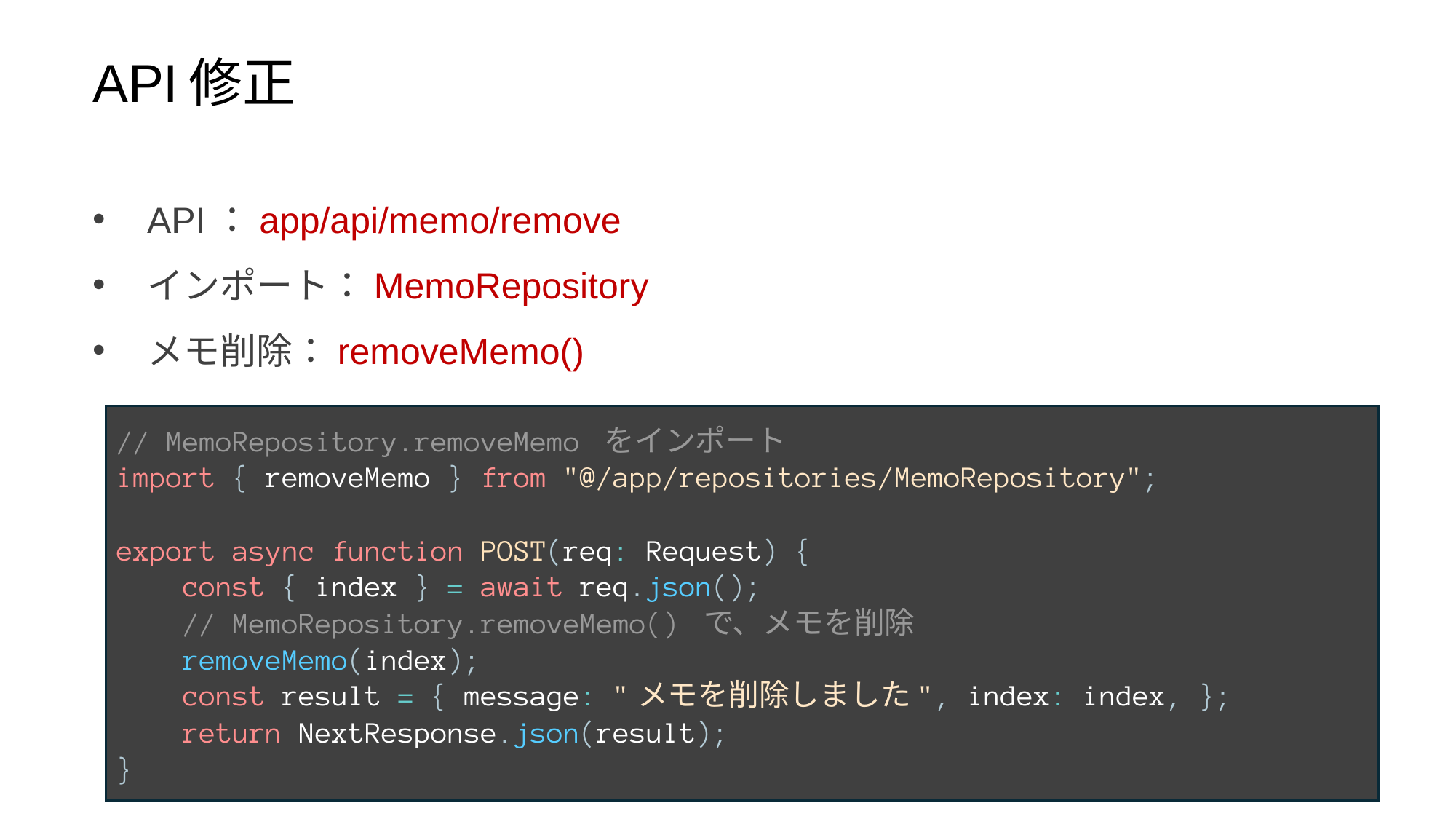

API修正
API：app/api/memo/remove
インポート：MemoRepository
メモ削除：removeMemo()
// MemoRepository.removeMemo をインポート
import { removeMemo } from "@/app/repositories/MemoRepository";

export async function POST(req: Request) {
    const { index } = await req.json();
    // MemoRepository.removeMemo() で、メモを削除
    removeMemo(index);
    const result = { message: "メモを削除しました", index: index, };
    return NextResponse.json(result);
}